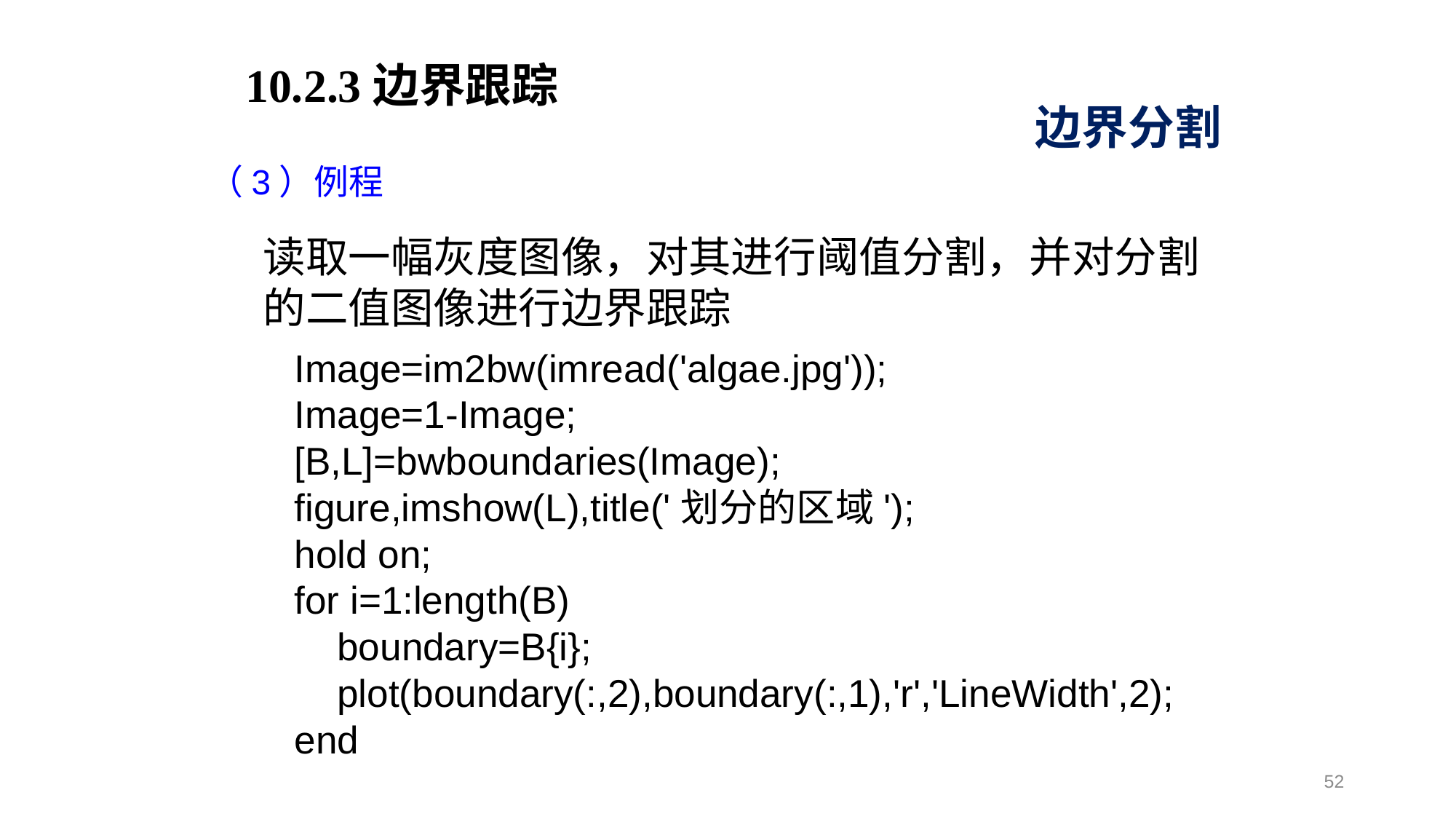

10.2.3边界跟踪
边界分割
（3）例程
读取一幅灰度图像，对其进行阈值分割，并对分割的二值图像进行边界跟踪
Image=im2bw(imread('algae.jpg'));
Image=1-Image;
[B,L]=bwboundaries(Image);
figure,imshow(L),title('划分的区域');
hold on;
for i=1:length(B)
    boundary=B{i};
    plot(boundary(:,2),boundary(:,1),'r','LineWidth',2);
end
52